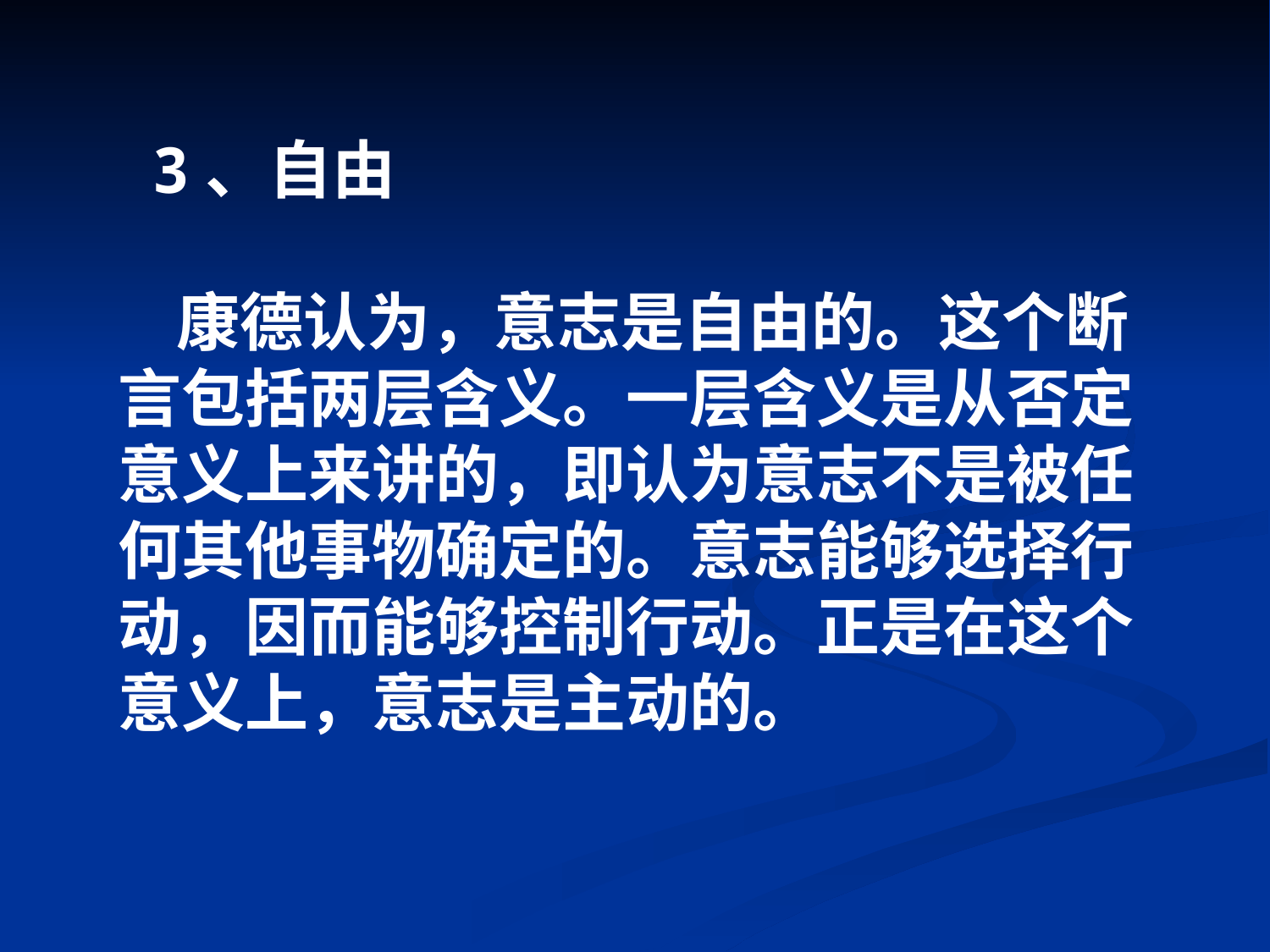

3、自由

   康德认为，意志是自由的。这个断言包括两层含义。一层含义是从否定意义上来讲的，即认为意志不是被任何其他事物确定的。意志能够选择行动，因而能够控制行动。正是在这个意义上，意志是主动的。